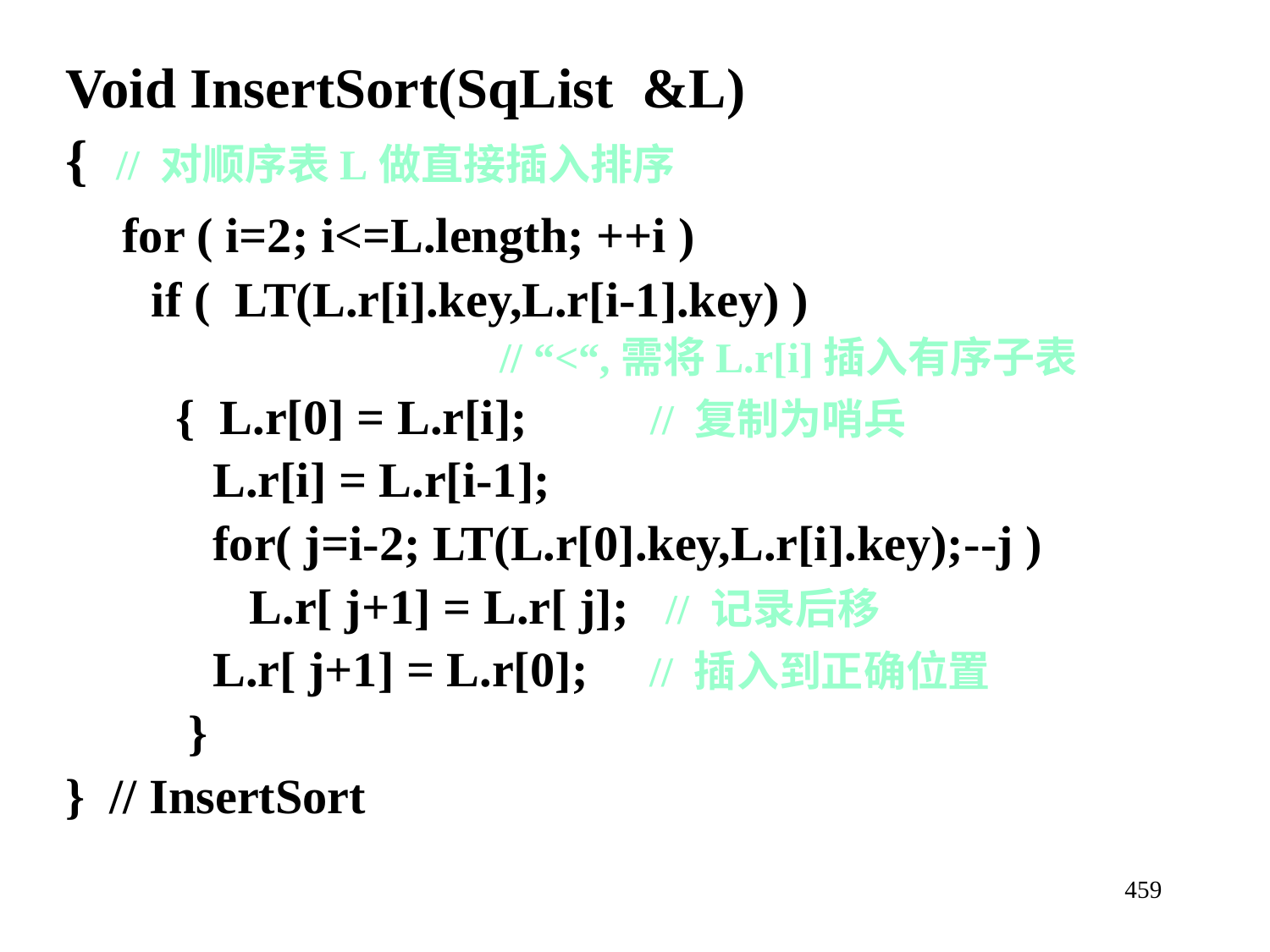

Void InsertSort(SqList  &L)
{  // 对顺序表L做直接插入排序
    for ( i=2; i<=L.length; ++i )
       if (  LT(L.r[i].key,L.r[i-1].key) )
                                         // “<“,需将L.r[i]插入有序子表
         {  L.r[0] = L.r[i];          // 复制为哨兵
            L.r[i] = L.r[i-1];
            for( j=i-2; LT(L.r[0].key,L.r[i].key);--j )
               L.r[ j+1] = L.r[ j];   // 记录后移
            L.r[ j+1] = L.r[0];     // 插入到正确位置
          }
}  // InsertSort
459